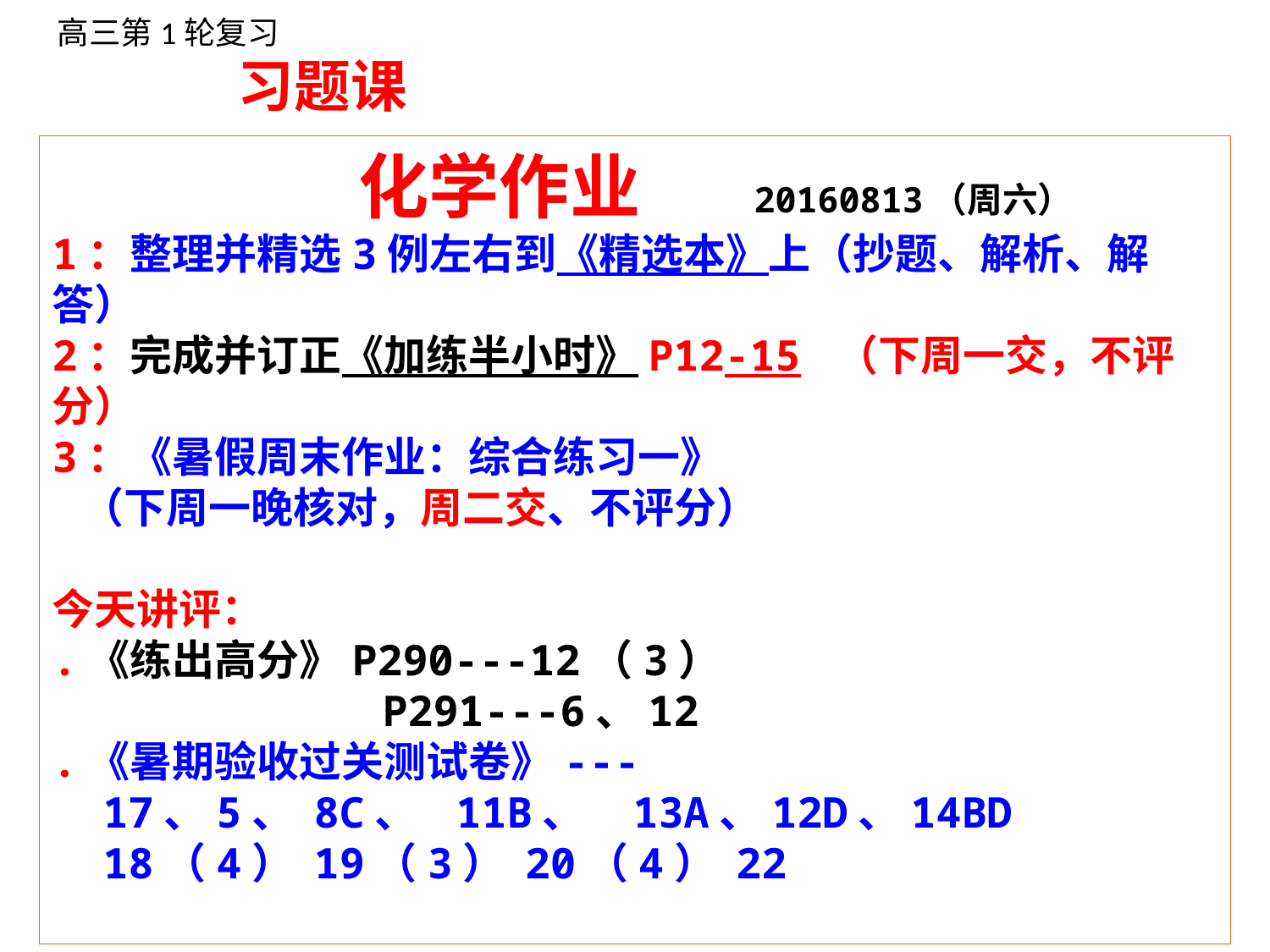

高三第1轮复习
               习题课
                  化学作业      20160813（周六）
1：整理并精选3例左右到《精选本》上（抄题、解析、解答）
2：完成并订正《加练半小时》P12-15 （下周一交，不评分）
3：《暑假周末作业：综合练习一》
  （下周一晚核对，周二交、不评分）

今天讲评：
.《练出高分》P290---12（3）
             P291---6、12
.《暑期验收过关测试卷》---
  17、5、 8C、   11B、    13A、12D、14BD
  18（4） 19（3） 20（4） 22